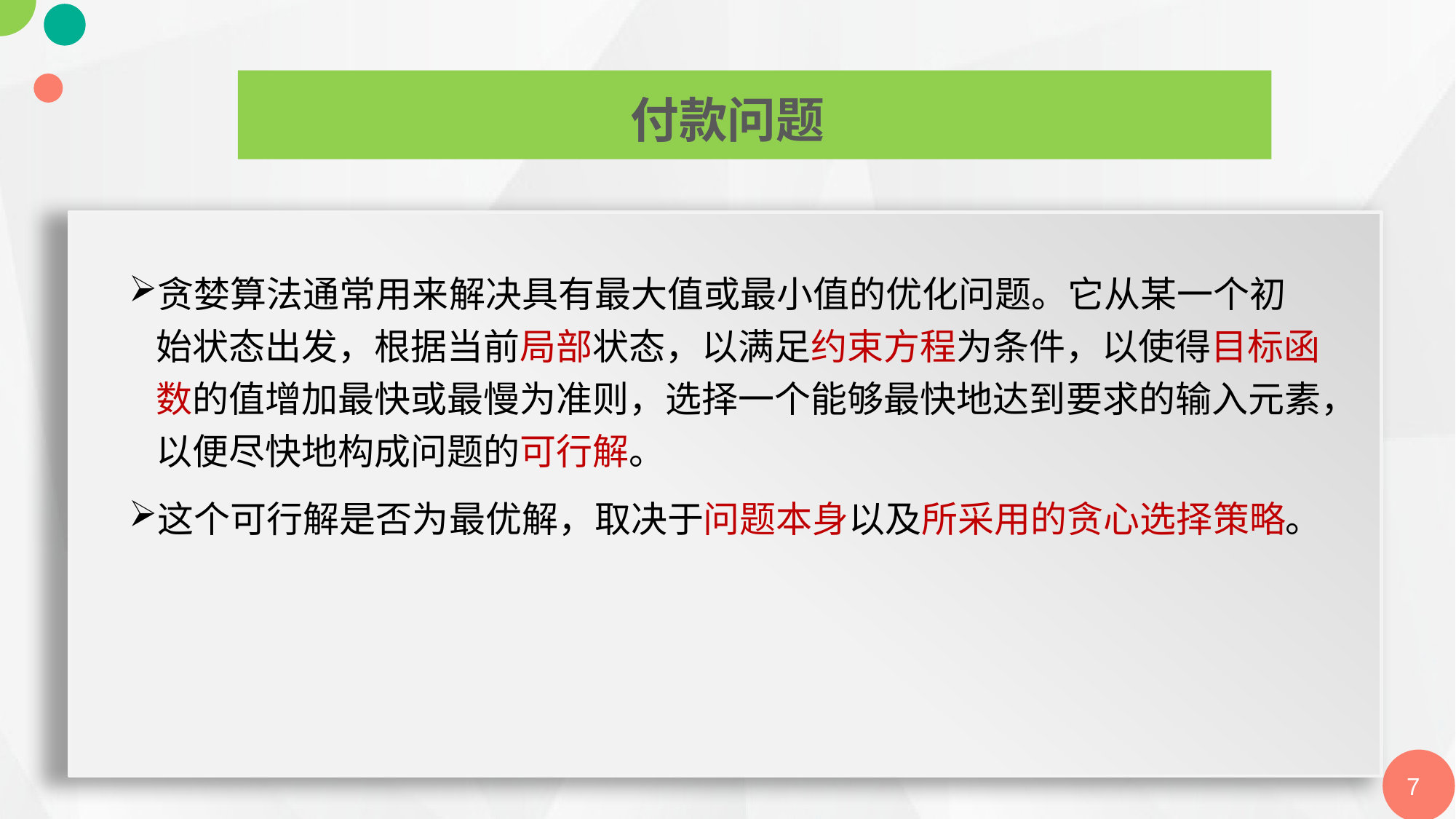

付款问题
贪婪算法通常用来解决具有最大值或最小值的优化问题。它从某一个初始状态出发，根据当前局部状态，以满足约束方程为条件，以使得目标函数的值增加最快或最慢为准则，选择一个能够最快地达到要求的输入元素，以便尽快地构成问题的可行解。
这个可行解是否为最优解，取决于问题本身以及所采用的贪心选择策略。